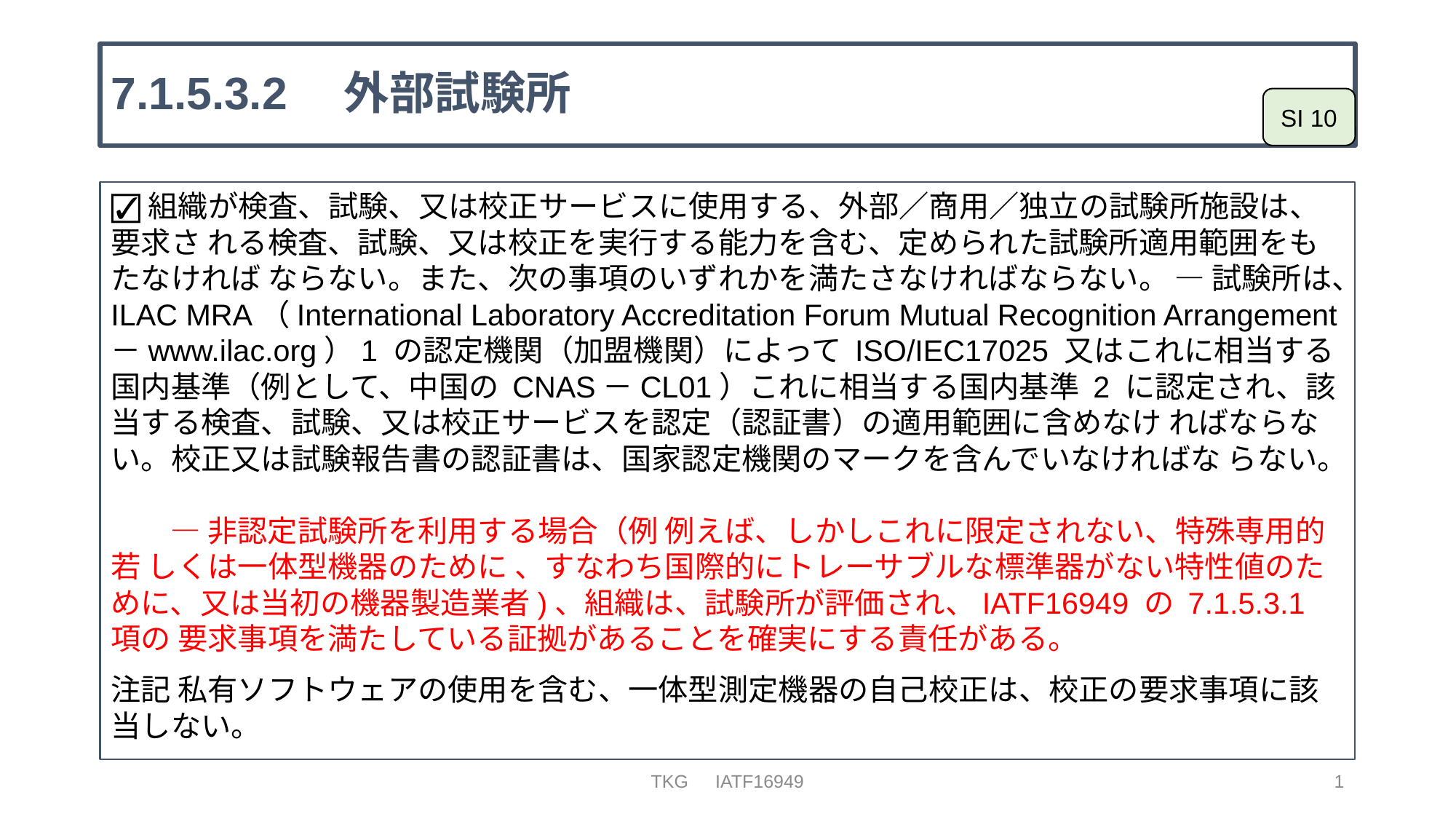

# 7.1.5.3.2　外部試験所
SI 10
☑組織が検査、試験、又は校正サービスに使用する、外部／商用／独立の試験所施設は、要求さ れる検査、試験、又は校正を実行する能力を含む、定められた試験所適用範囲をもたなければ ならない。また、次の事項のいずれかを満たさなければならない。 ― 試験所は、ILAC MRA（International Laboratory Accreditation Forum Mutual Recognition Arrangement－www.ilac.org）1 の認定機関（加盟機関）によって ISO/IEC17025 又はこれに相当する国内基準（例として、中国の CNAS－CL01）これに相当する国内基準 2 に認定され、該当する検査、試験、又は校正サービスを認定（認証書）の適用範囲に含めなけ ればならない。校正又は試験報告書の認証書は、国家認定機関のマークを含んでいなければな らない。　　　　　　　　　　　　　　　　　　　　　　　　　　　　　　　　　　　　　　　　　　　― 非認定試験所を利用する場合（例 例えば、しかしこれに限定されない、特殊専用的若 しくは一体型機器のために 、すなわち国際的にトレーサブルな標準器がない特性値のために、又は当初の機器製造業者)、組織は、試験所が評価され、IATF16949 の 7.1.5.3.1 項の 要求事項を満たしている証拠があることを確実にする責任がある。
注記 私有ソフトウェアの使用を含む、一体型測定機器の自己校正は、校正の要求事項に該 当しない。
TKG　IATF16949
1